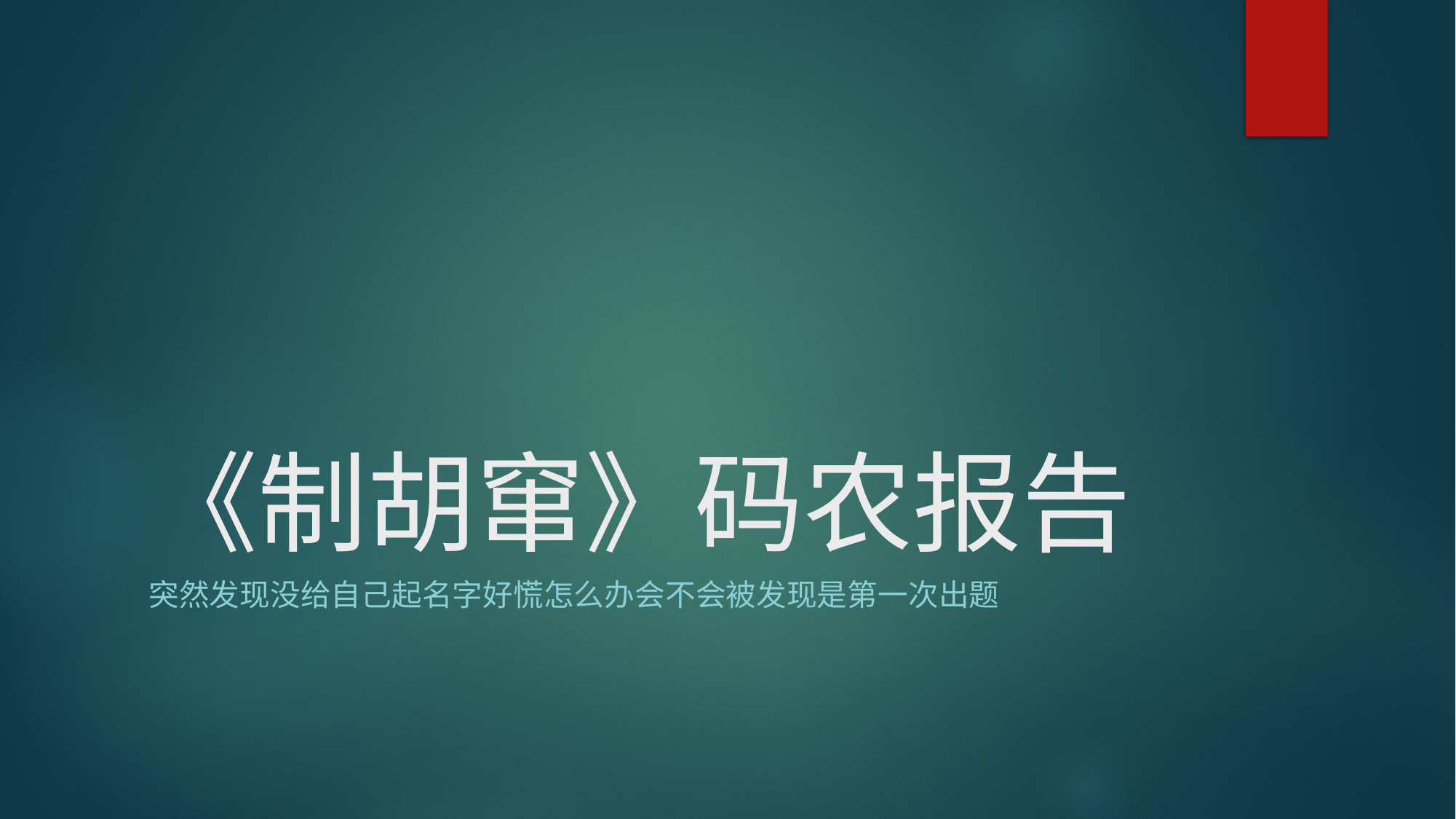

# 《制胡窜》码农报告
突然发现没给自己起名字好慌怎么办会不会被发现是第一次出题